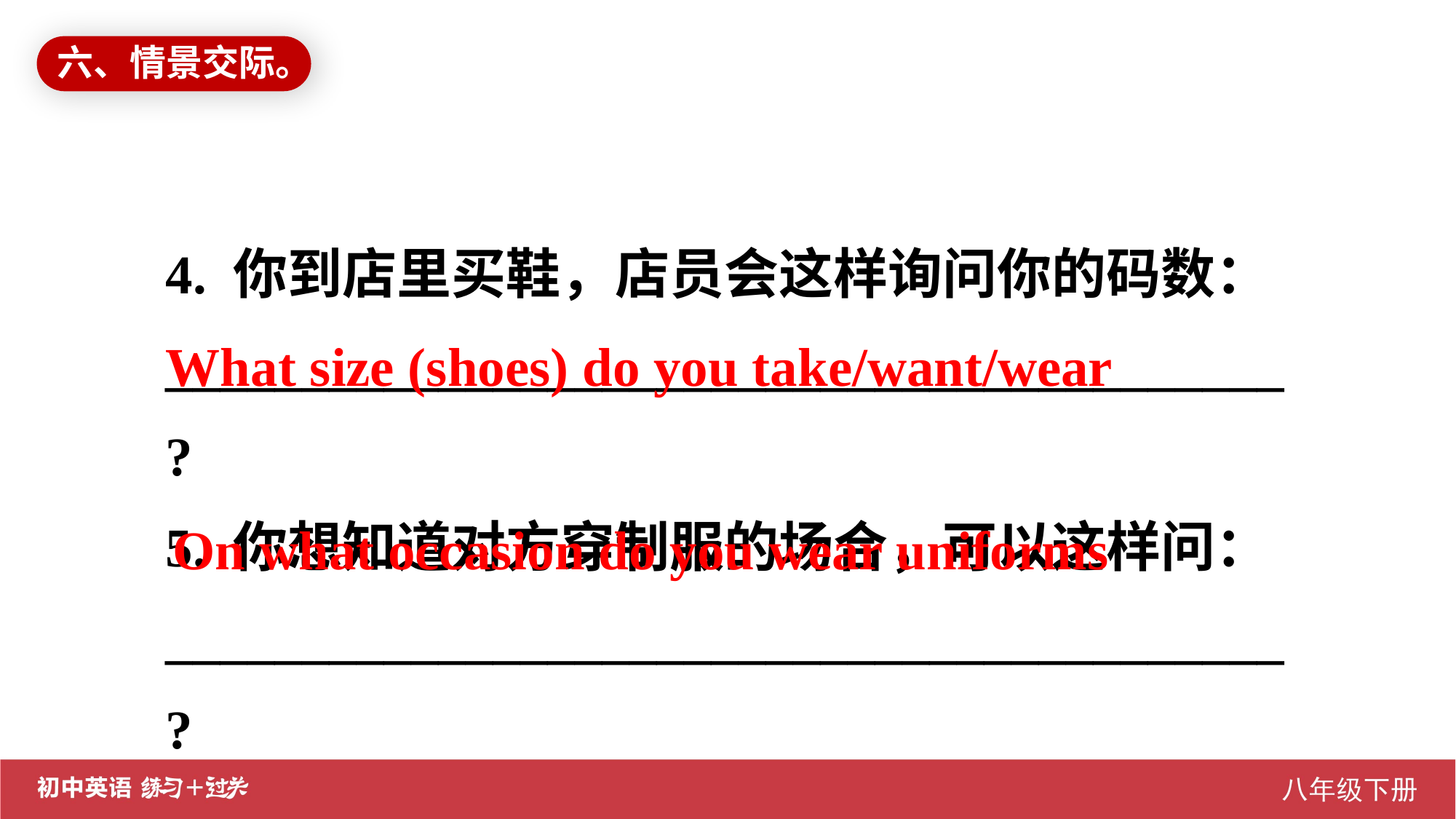

六、情景交际。

4. 你到店里买鞋，店员会这样询问你的码数：
_________________________________________?
5. 你想知道对方穿制服的场合，可以这样问：
_________________________________________?
What size (shoes) do you take/want/wear
On what occasion do you wear uniforms